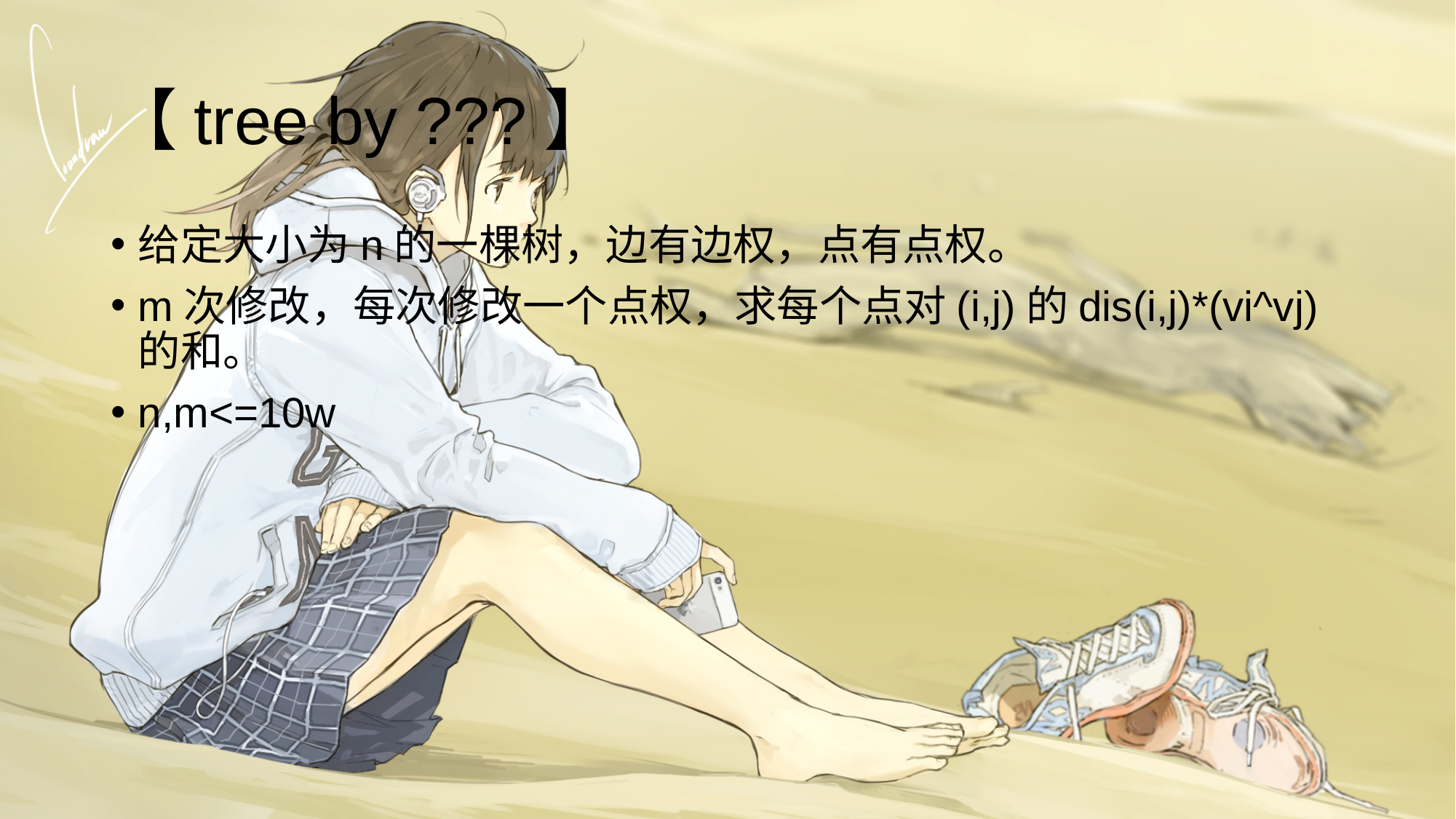

# 【tree by ???】
给定大小为n的一棵树，边有边权，点有点权。
m次修改，每次修改一个点权，求每个点对(i,j)的dis(i,j)*(vi^vj)的和。
n,m<=10w